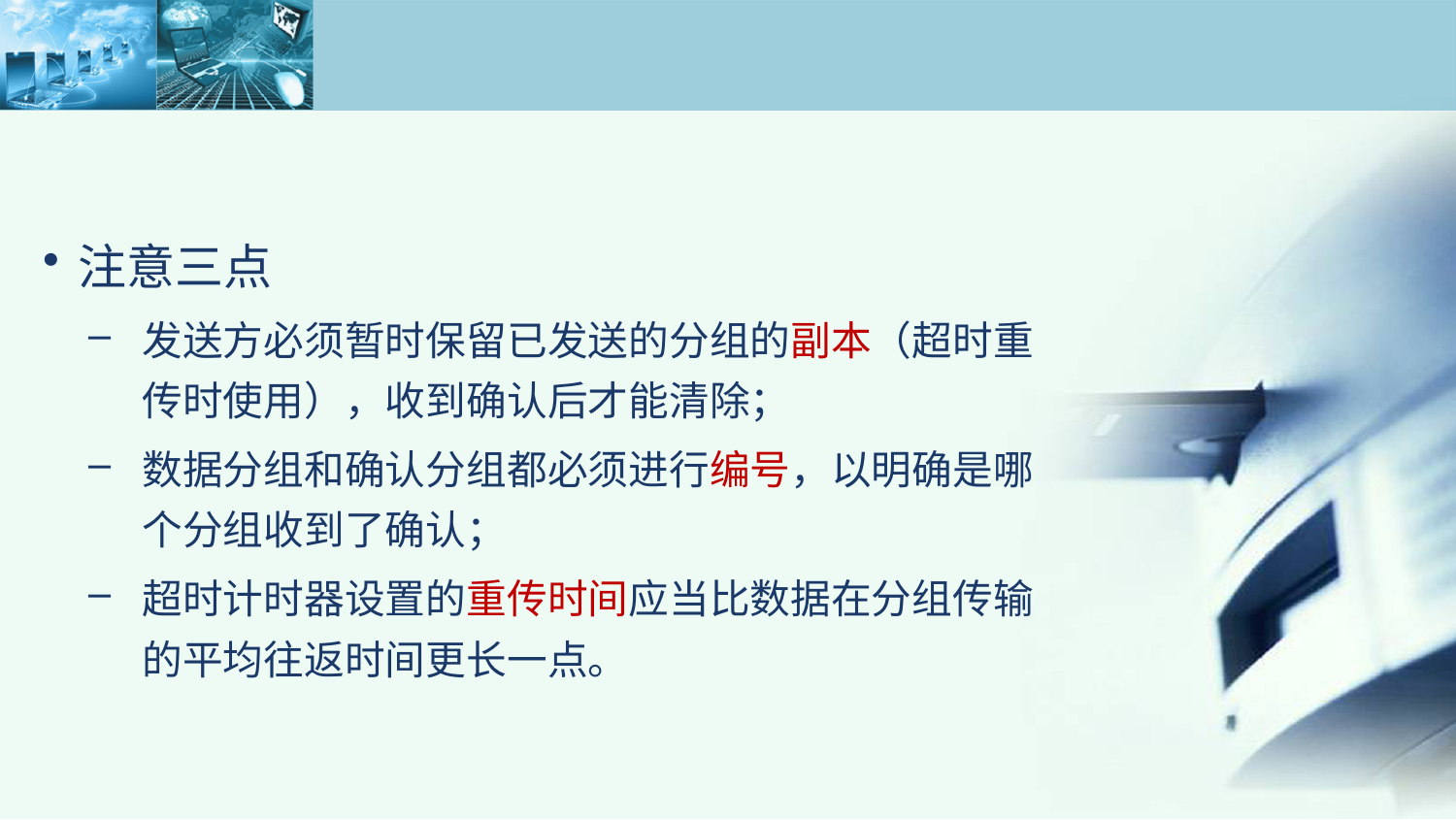

#
注意三点
发送方必须暂时保留已发送的分组的副本（超时重传时使用），收到确认后才能清除；
数据分组和确认分组都必须进行编号，以明确是哪个分组收到了确认；
超时计时器设置的重传时间应当比数据在分组传输的平均往返时间更长一点。